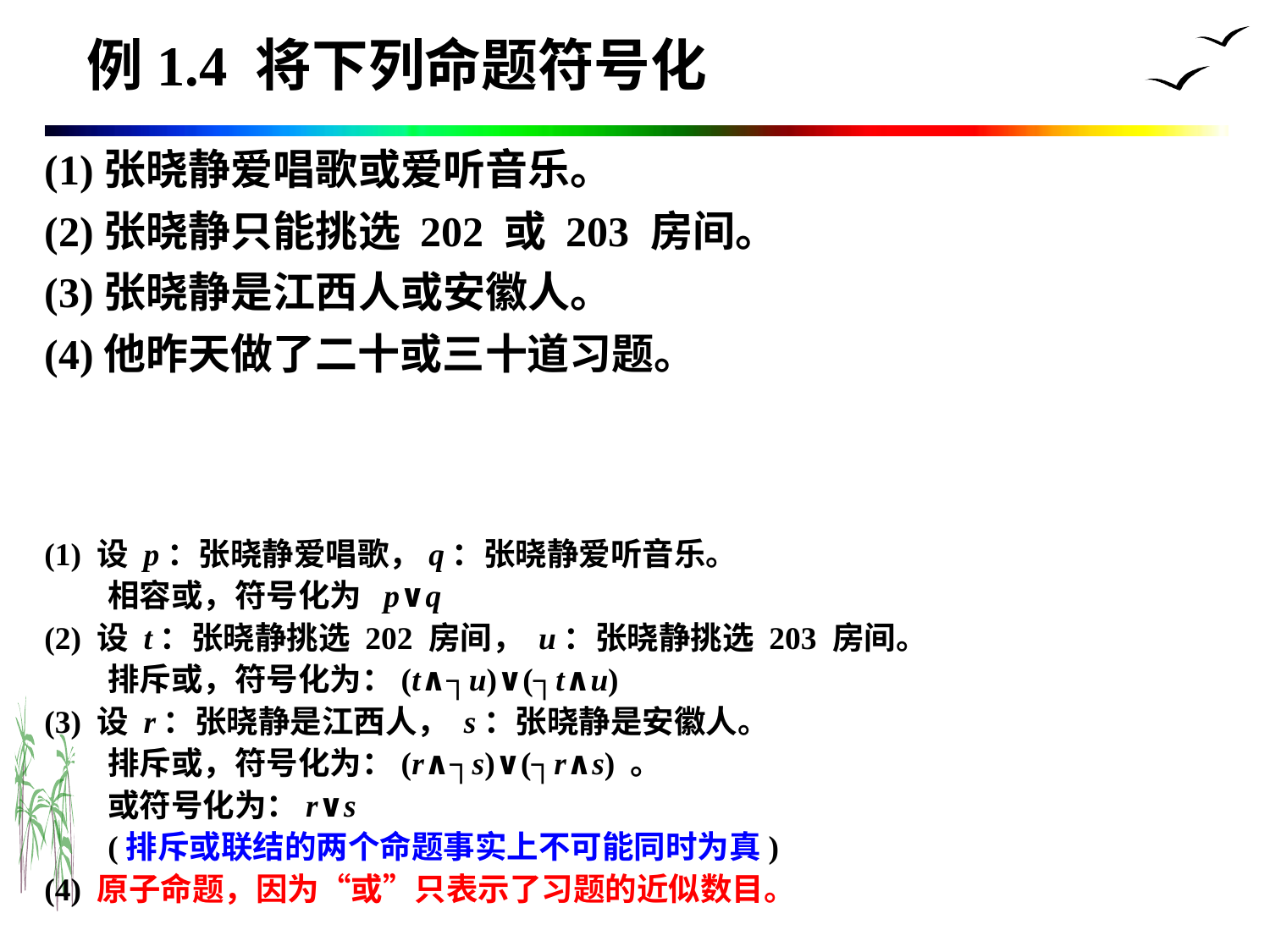

# 例1.4 将下列命题符号化
(1)张晓静爱唱歌或爱听音乐。
(2)张晓静只能挑选 202 或 203 房间。
(3)张晓静是江西人或安徽人。
(4)他昨天做了二十或三十道习题。
(1) 设 p：张晓静爱唱歌，q：张晓静爱听音乐。
	相容或，符号化为  p∨q
(2) 设 t：张晓静挑选 202 房间， u：张晓静挑选 203 房间。
	排斥或，符号化为：(t∧┐u)∨(┐t∧u)
(3) 设 r：张晓静是江西人， s：张晓静是安徽人。
	排斥或，符号化为：(r∧┐s)∨(┐r∧s) 。
	或符号化为：r∨s
(排斥或联结的两个命题事实上不可能同时为真)
(4) 原子命题，因为“或”只表示了习题的近似数目。